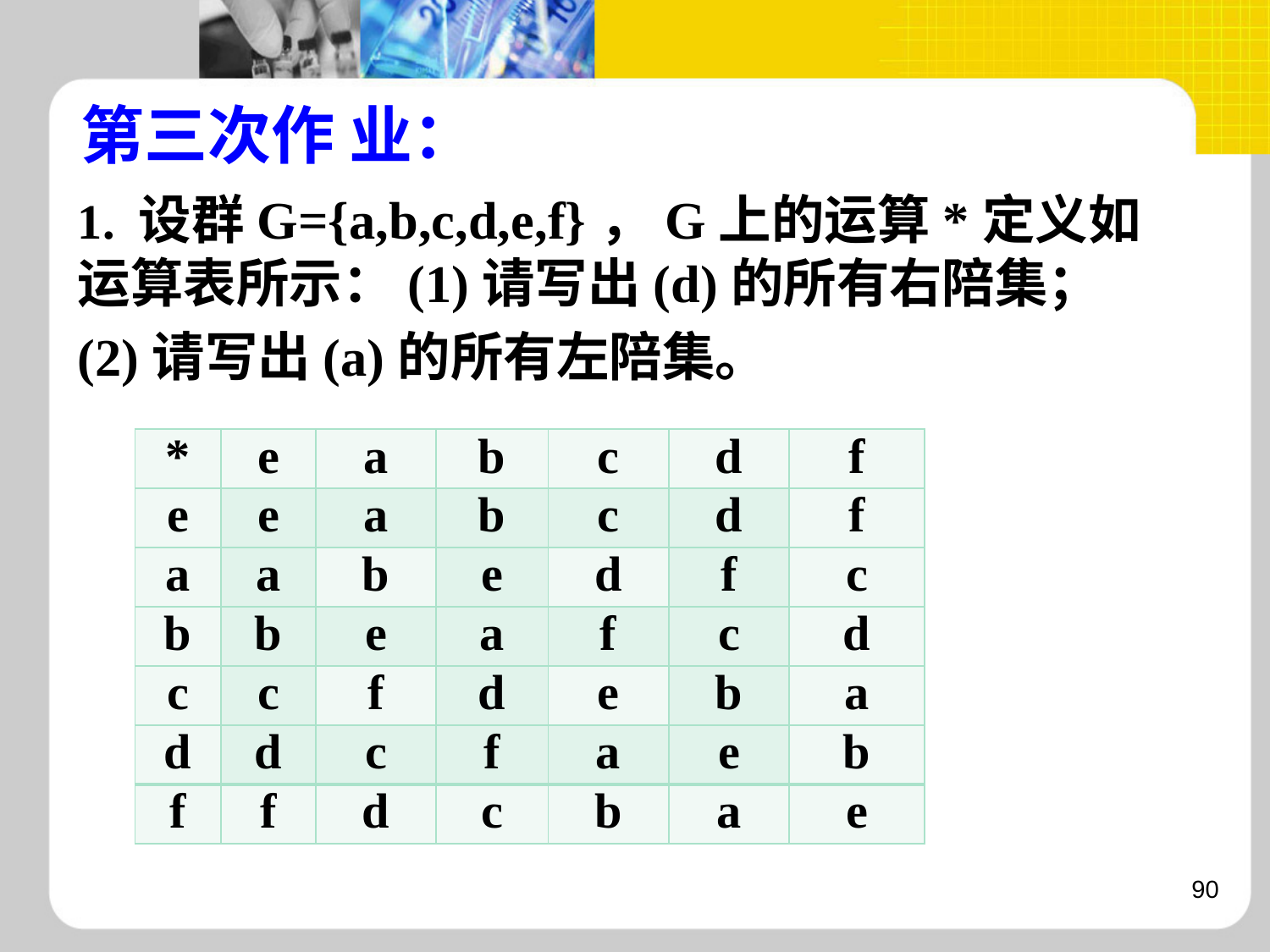

# 第三次作 业：
1. 设群G={a,b,c,d,e,f}，G上的运算*定义如运算表所示：(1)请写出(d)的所有右陪集；
(2)请写出(a)的所有左陪集。

| \* | e | a | b | c | d | f |
| --- | --- | --- | --- | --- | --- | --- |
| e | e | a | b | c | d | f |
| a | a | b | e | d | f | c |
| b | b | e | a | f | c | d |
| c | c | f | d | e | b | a |
| d | d | c | f | a | e | b |
| f | f | d | c | b | a | e |
90